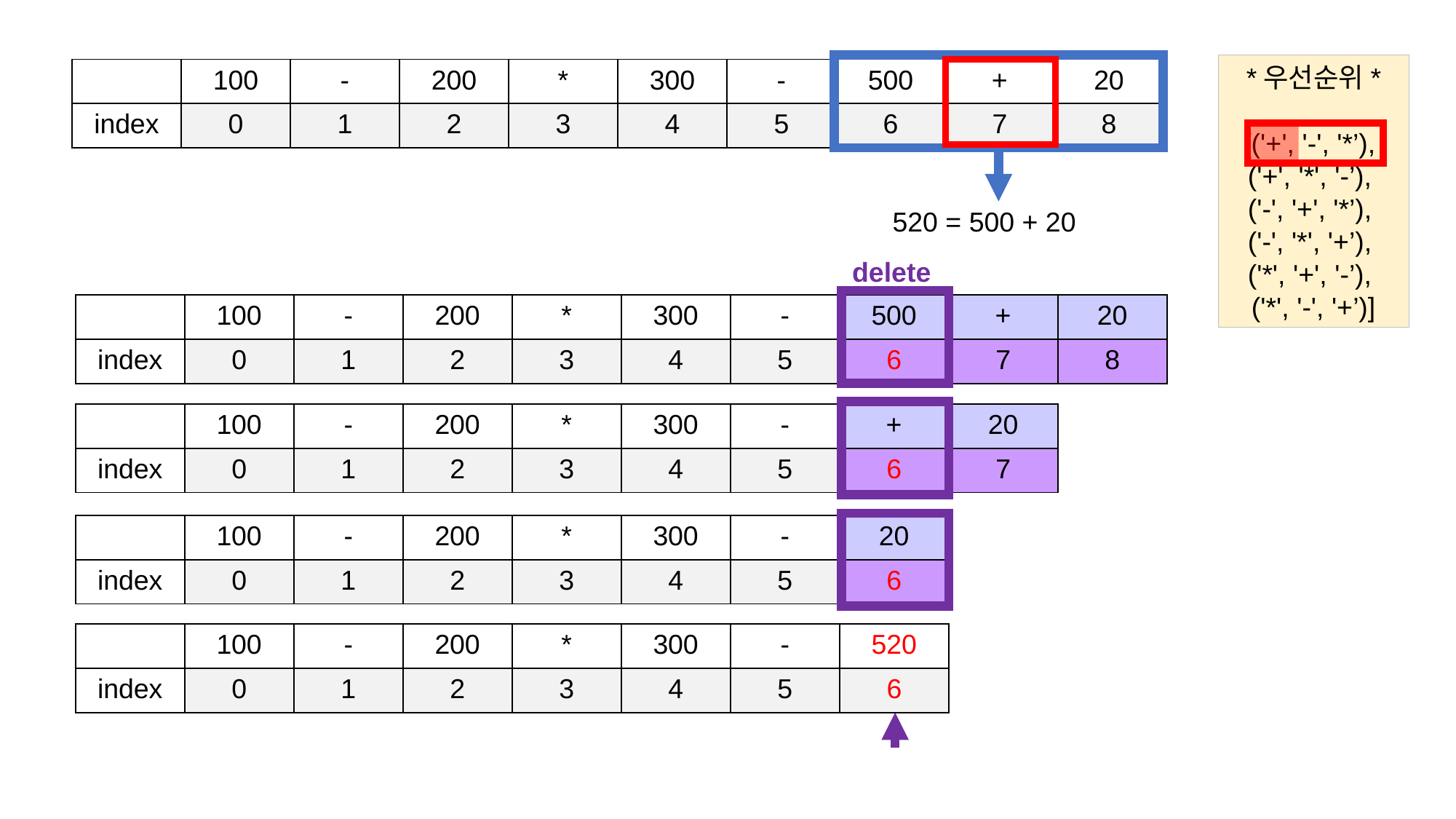

*우선순위*

[('+', '-', '*’),
('+', '*', '-’),
('-', '+', '*’),
('-', '*', '+’),
('*', '+', '-’),
('*', '-', '+’)]

|  | 100 | - | 200 | \* | 300 | - | 500 | + | 20 |
| --- | --- | --- | --- | --- | --- | --- | --- | --- | --- |
| index | 0 | 1 | 2 | 3 | 4 | 5 | 6 | 7 | 8 |

520 = 500 + 20
delete

|  | 100 | - | 200 | \* | 300 | - | 500 | + | 20 |
| --- | --- | --- | --- | --- | --- | --- | --- | --- | --- |
| index | 0 | 1 | 2 | 3 | 4 | 5 | 6 | 7 | 8 |

|  | 100 | - | 200 | \* | 300 | - | + | 20 |
| --- | --- | --- | --- | --- | --- | --- | --- | --- |
| index | 0 | 1 | 2 | 3 | 4 | 5 | 6 | 7 |

|  | 100 | - | 200 | \* | 300 | - | 20 |
| --- | --- | --- | --- | --- | --- | --- | --- |
| index | 0 | 1 | 2 | 3 | 4 | 5 | 6 |
|  | 100 | - | 200 | \* | 300 | - |
| --- | --- | --- | --- | --- | --- | --- |
| index | 0 | 1 | 2 | 3 | 4 | 5 |
| 520 |
| --- |
| 6 |